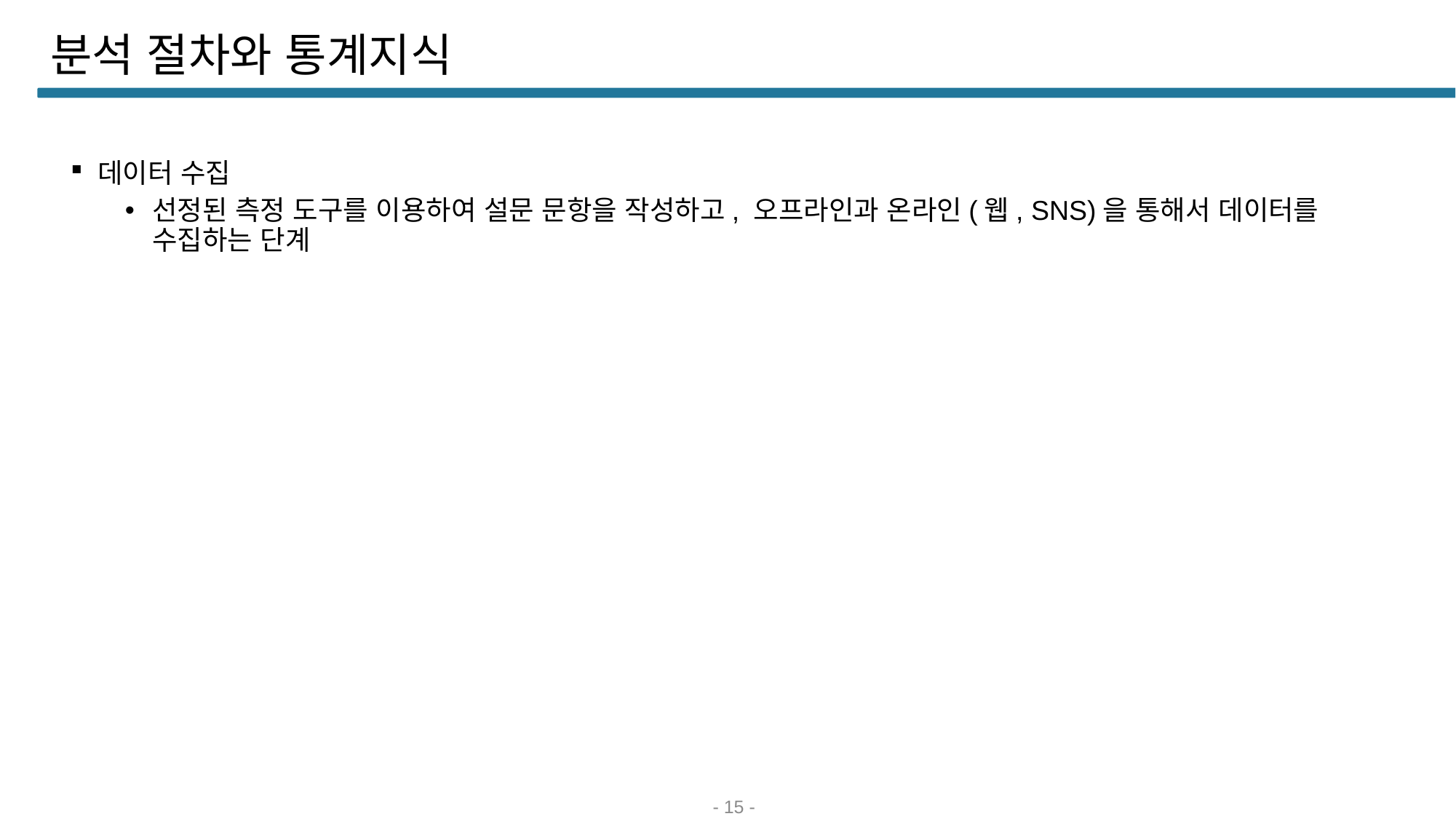

# 분석 절차와 통계지식
데이터 수집
선정된 측정 도구를 이용하여 설문 문항을 작성하고, 오프라인과 온라인(웹, SNS)을 통해서 데이터를 수집하는 단계
- 15 -